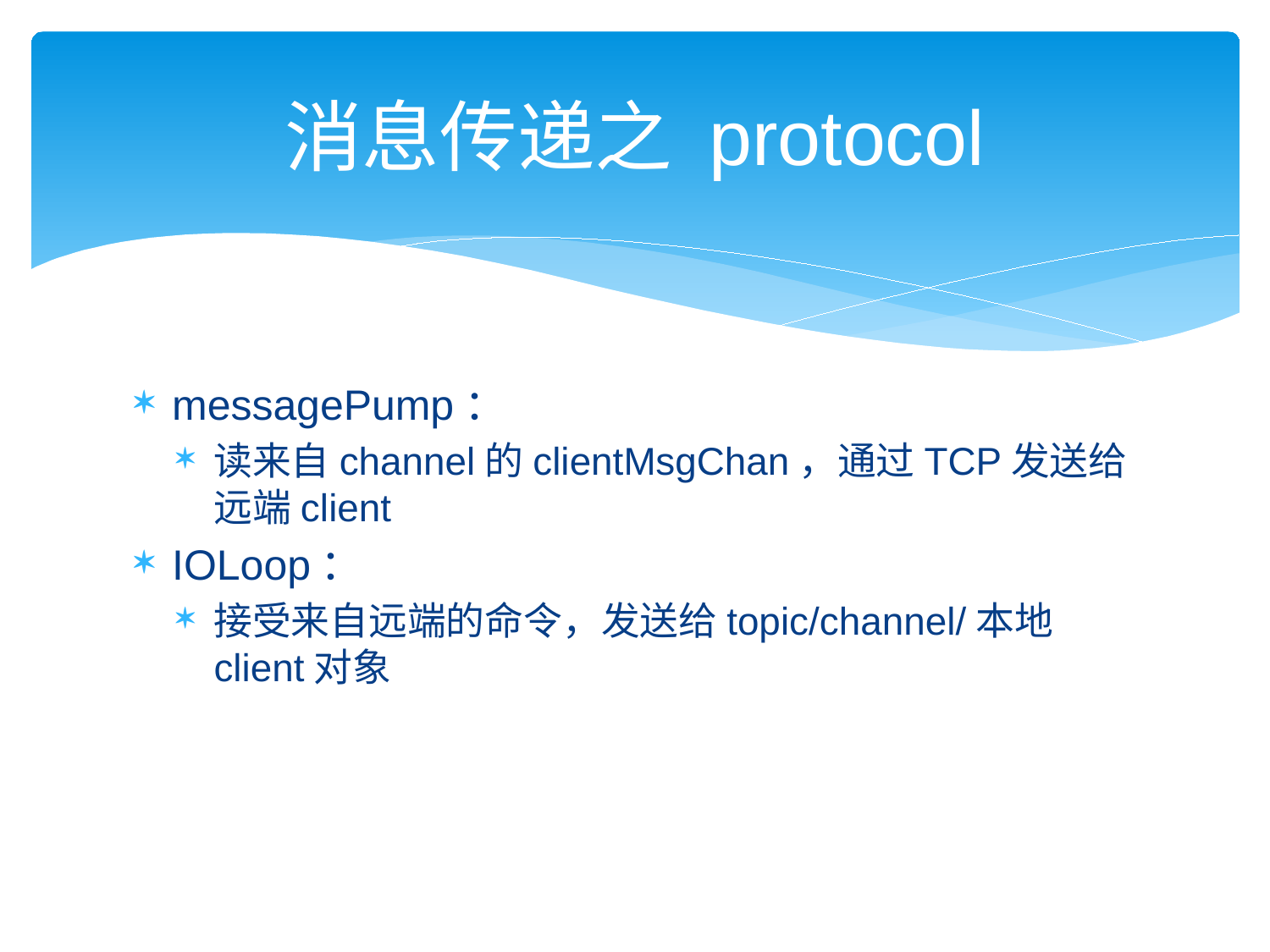

# 消息传递之 protocol
messagePump：
读来自channel的clientMsgChan，通过TCP发送给远端client
IOLoop：
接受来自远端的命令，发送给topic/channel/本地client对象